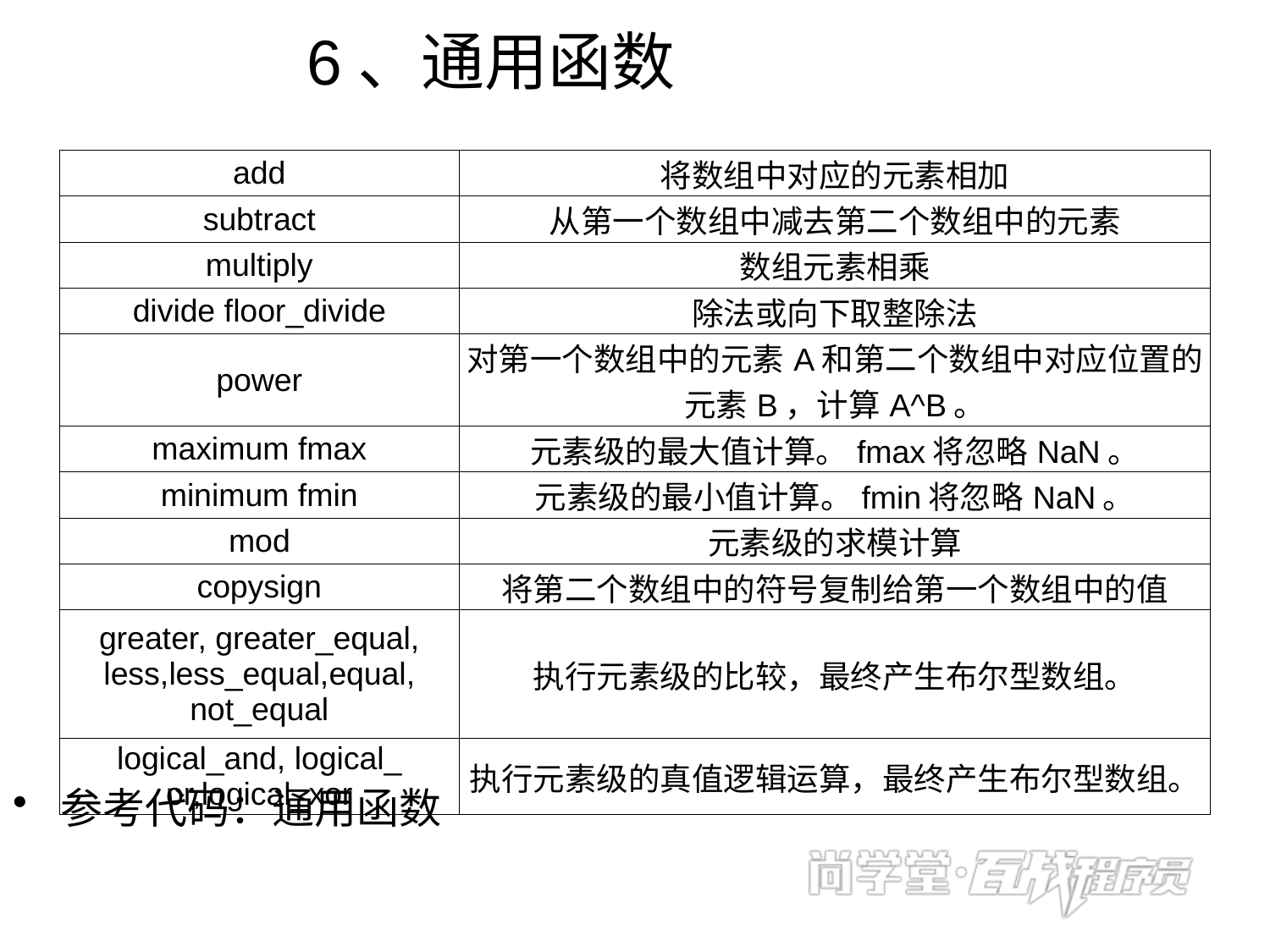

# 6、通用函数

参考代码：通用函数

| add | 将数组中对应的元素相加 |
| --- | --- |
| subtract | 从第一个数组中减去第二个数组中的元素 |
| multiply | 数组元素相乘 |
| divide floor\_divide | 除法或向下取整除法 |
| power | 对第一个数组中的元素A和第二个数组中对应位置的元素B，计算A^B。 |
| maximum fmax | 元素级的最大值计算。fmax将忽略NaN。 |
| minimum fmin | 元素级的最小值计算。fmin将忽略NaN。 |
| mod | 元素级的求模计算 |
| copysign | 将第二个数组中的符号复制给第一个数组中的值 |
| greater, greater\_equal, less,less\_equal,equal, not\_equal | 执行元素级的比较，最终产生布尔型数组。 |
| logical\_and, logical\_ or,logical\_xor | 执行元素级的真值逻辑运算，最终产生布尔型数组。 |